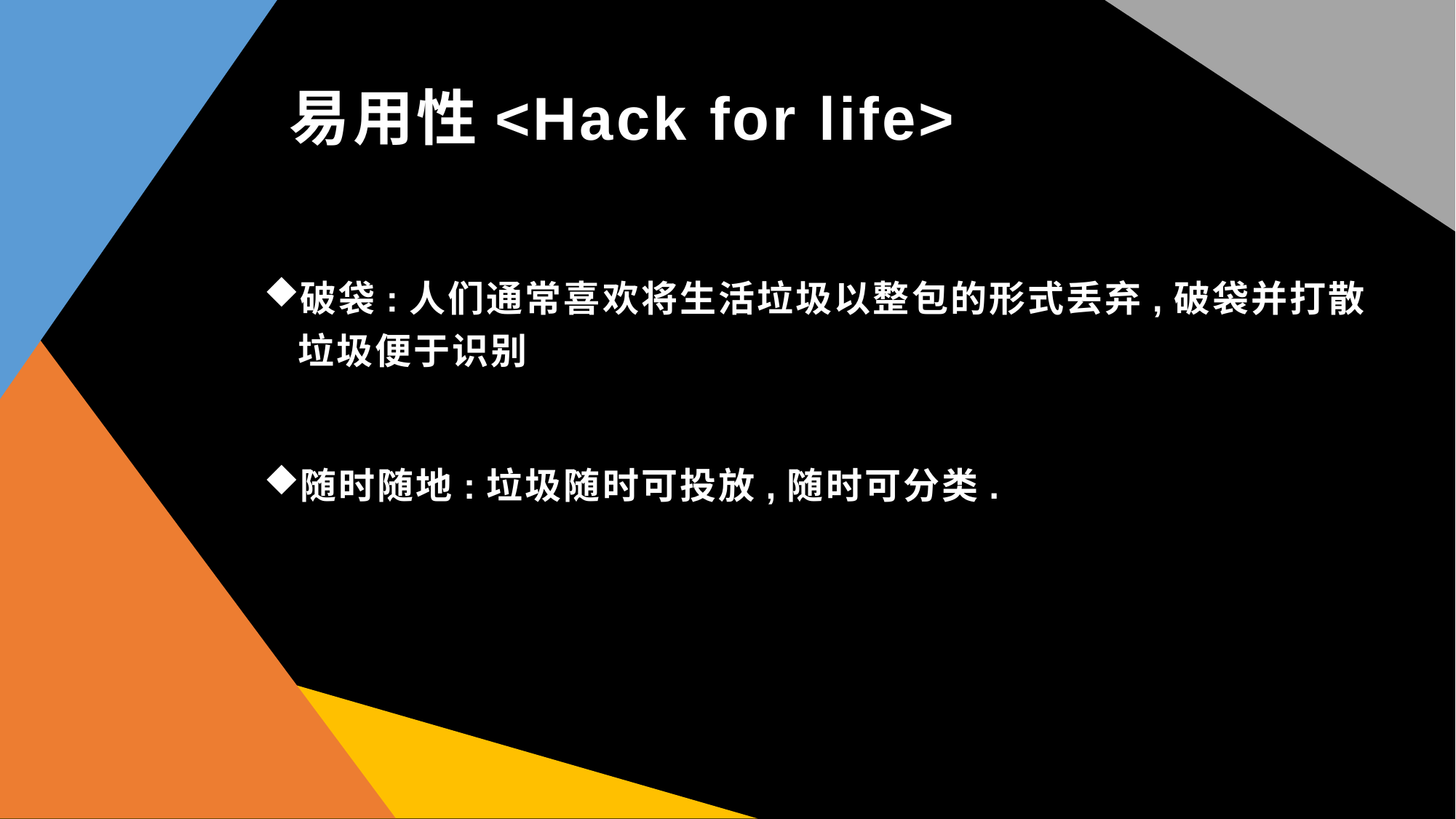

# 易用性<Hack for life>
破袋:人们通常喜欢将生活垃圾以整包的形式丢弃,破袋并打散垃圾便于识别

随时随地:垃圾随时可投放,随时可分类.